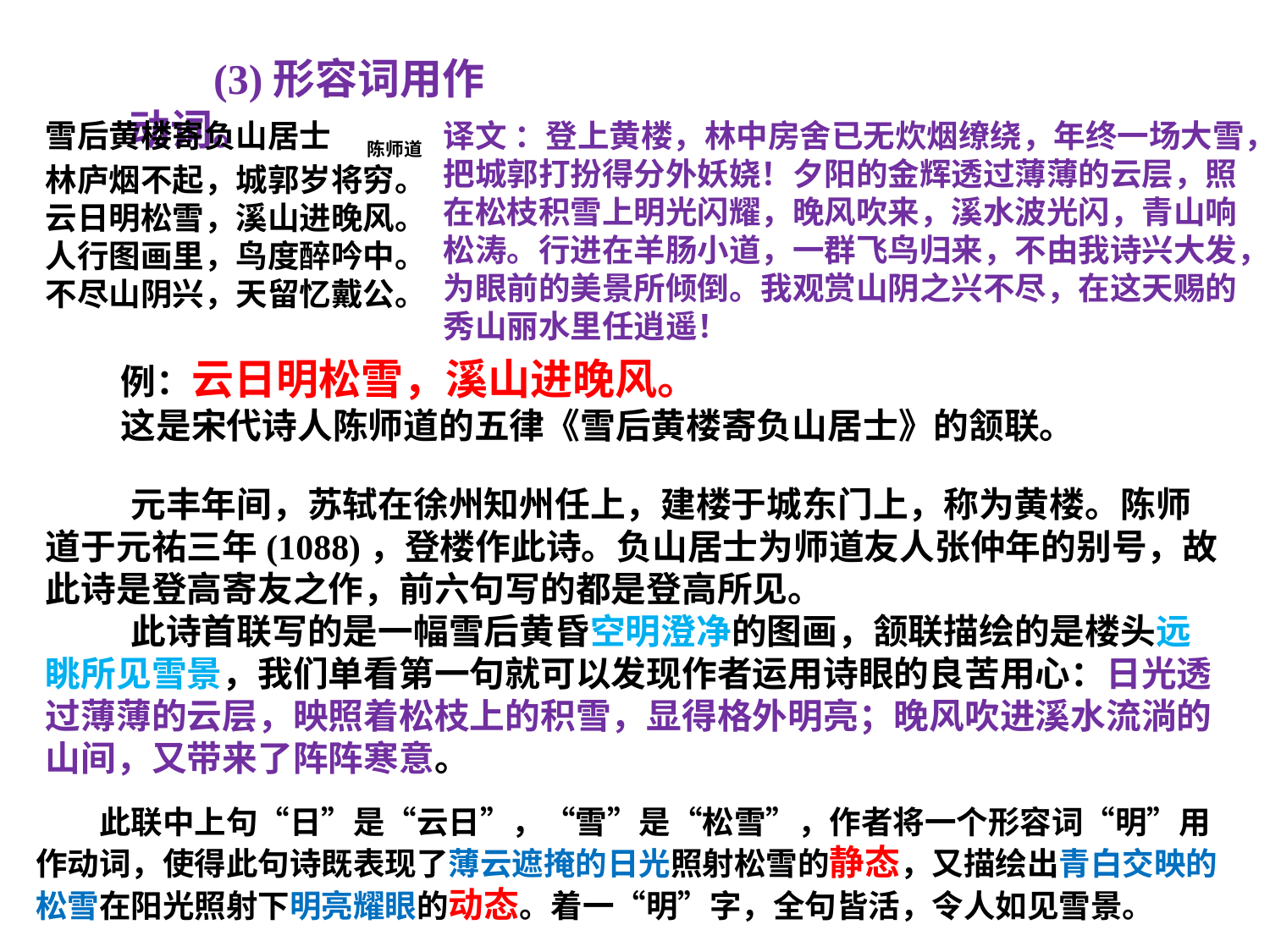

(3)形容词用作动词。
雪后黄楼寄负山居士     陈师道
林庐烟不起，城郭岁将穷。
云日明松雪，溪山进晚风。
人行图画里，鸟度醉吟中。
不尽山阴兴，天留忆戴公。
译文 ：登上黄楼，林中房舍已无炊烟缭绕，年终一场大雪，
把城郭打扮得分外妖娆！夕阳的金辉透过薄薄的云层，照
在松枝积雪上明光闪耀，晚风吹来，溪水波光闪，青山响
松涛。行进在羊肠小道，一群飞鸟归来，不由我诗兴大发，
为眼前的美景所倾倒。我观赏山阴之兴不尽，在这天赐的
秀山丽水里任逍遥！
例：云日明松雪，溪山进晚风。
这是宋代诗人陈师道的五律《雪后黄楼寄负山居士》的颔联。
元丰年间，苏轼在徐州知州任上，建楼于城东门上，称为黄楼。陈师道于元祐三年(1088)，登楼作此诗。负山居士为师道友人张仲年的别号，故此诗是登高寄友之作，前六句写的都是登高所见。
此诗首联写的是一幅雪后黄昏空明澄净的图画，颔联描绘的是楼头远眺所见雪景，我们单看第一句就可以发现作者运用诗眼的良苦用心：日光透过薄薄的云层，映照着松枝上的积雪，显得格外明亮；晚风吹进溪水流淌的山间，又带来了阵阵寒意。
　　此联中上句“日”是“云日”，“雪”是“松雪”，作者将一个形容词“明”用作动词，使得此句诗既表现了薄云遮掩的日光照射松雪的静态，又描绘出青白交映的松雪在阳光照射下明亮耀眼的动态。着一“明”字，全句皆活，令人如见雪景。